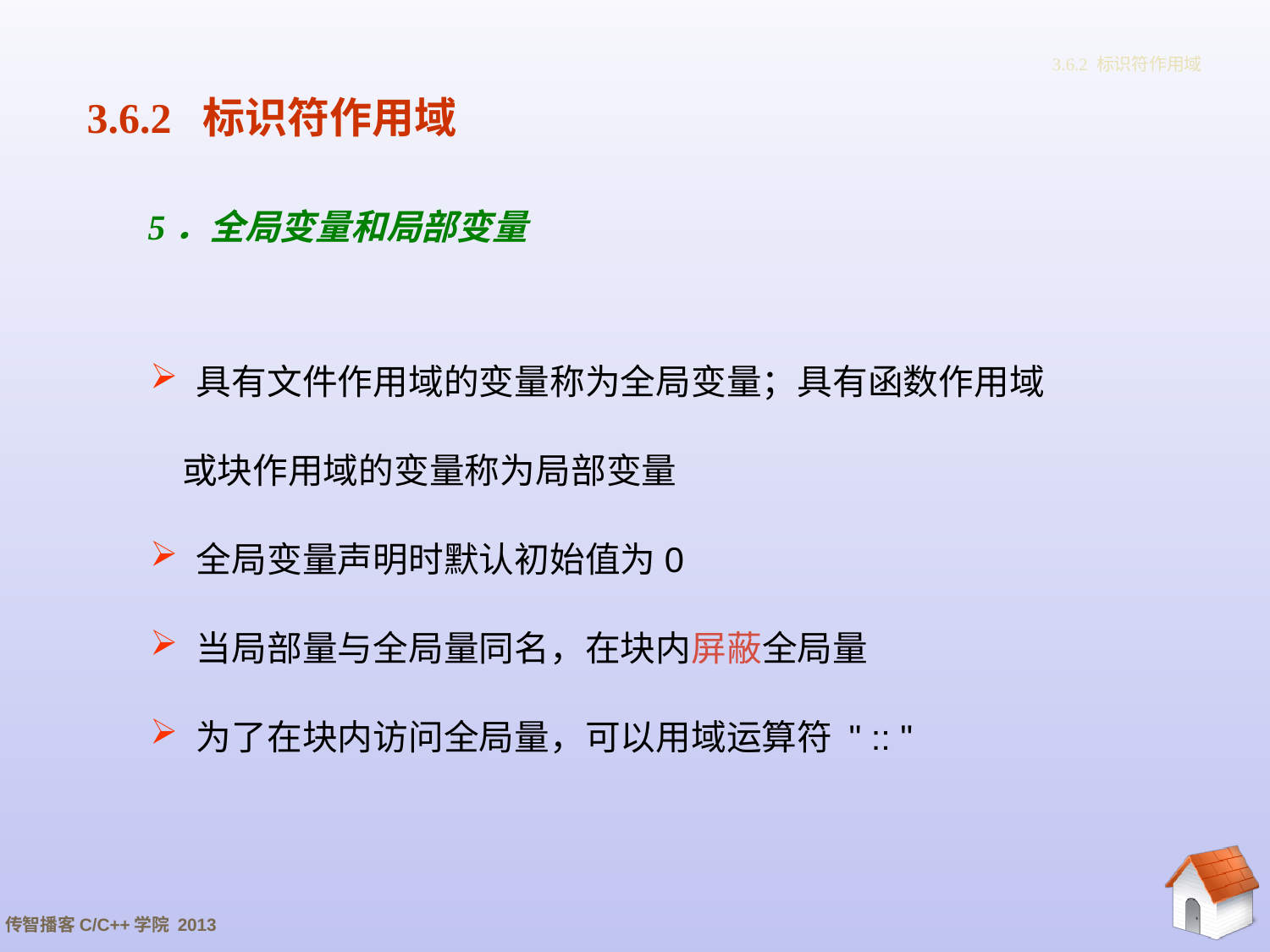

# 3.6.2 标识符作用域
3.6.2  标识符作用域
5．全局变量和局部变量
 具有文件作用域的变量称为全局变量；具有函数作用域
   或块作用域的变量称为局部变量
 全局变量声明时默认初始值为0
 当局部量与全局量同名，在块内屏蔽全局量
 为了在块内访问全局量，可以用域运算符 " :: "